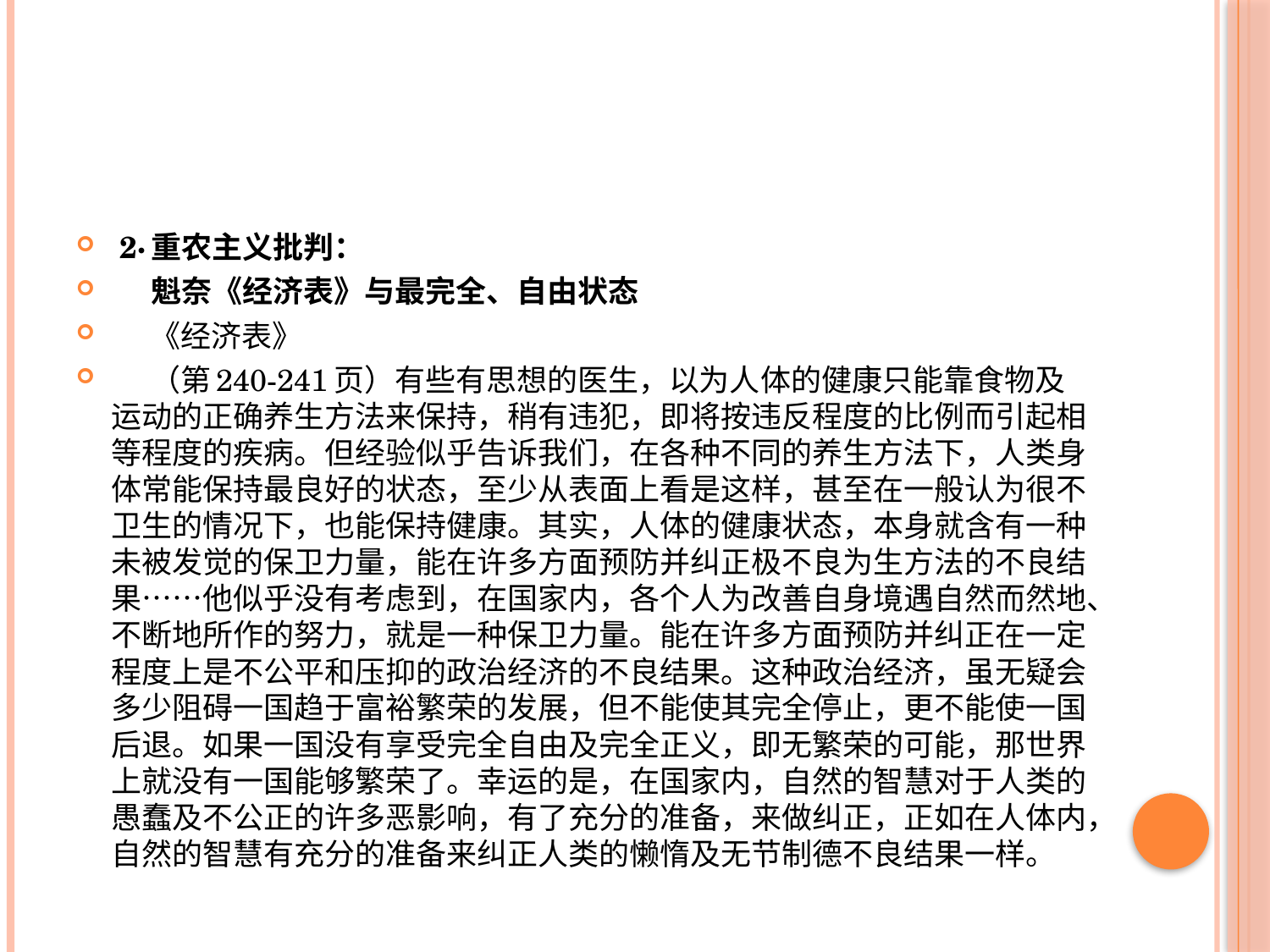

#
 2·重农主义批判：
     魁奈《经济表》与最完全、自由状态
     《经济表》
     （第240-241页）有些有思想的医生，以为人体的健康只能靠食物及运动的正确养生方法来保持，稍有违犯，即将按违反程度的比例而引起相等程度的疾病。但经验似乎告诉我们，在各种不同的养生方法下，人类身体常能保持最良好的状态，至少从表面上看是这样，甚至在一般认为很不卫生的情况下，也能保持健康。其实，人体的健康状态，本身就含有一种未被发觉的保卫力量，能在许多方面预防并纠正极不良为生方法的不良结果……他似乎没有考虑到，在国家内，各个人为改善自身境遇自然而然地、不断地所作的努力，就是一种保卫力量。能在许多方面预防并纠正在一定程度上是不公平和压抑的政治经济的不良结果。这种政治经济，虽无疑会多少阻碍一国趋于富裕繁荣的发展，但不能使其完全停止，更不能使一国后退。如果一国没有享受完全自由及完全正义，即无繁荣的可能，那世界上就没有一国能够繁荣了。幸运的是，在国家内，自然的智慧对于人类的愚蠢及不公正的许多恶影响，有了充分的准备，来做纠正，正如在人体内，自然的智慧有充分的准备来纠正人类的懒惰及无节制德不良结果一样。